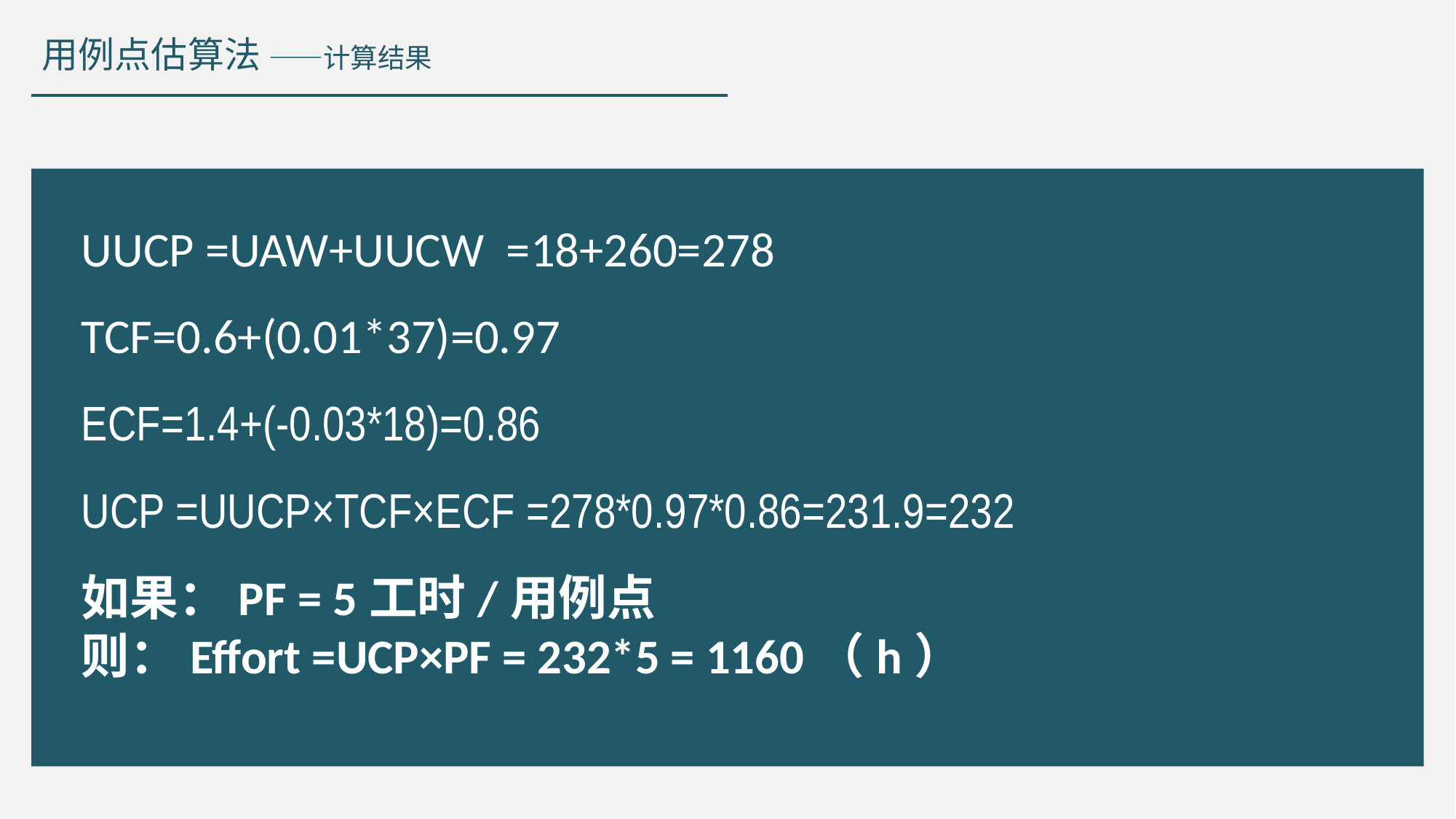

用例点估算法 ——计算结果

UUCP =UAW+UUCW  =18+260=278
TCF=0.6+(0.01*37)=0.97
ECF=1.4+(-0.03*18)=0.86
UCP =UUCP×TCF×ECF =278*0.97*0.86=231.9=232
如果：PF = 5工时/用例点
则：Effort =UCP×PF = 232*5 = 1160（h）